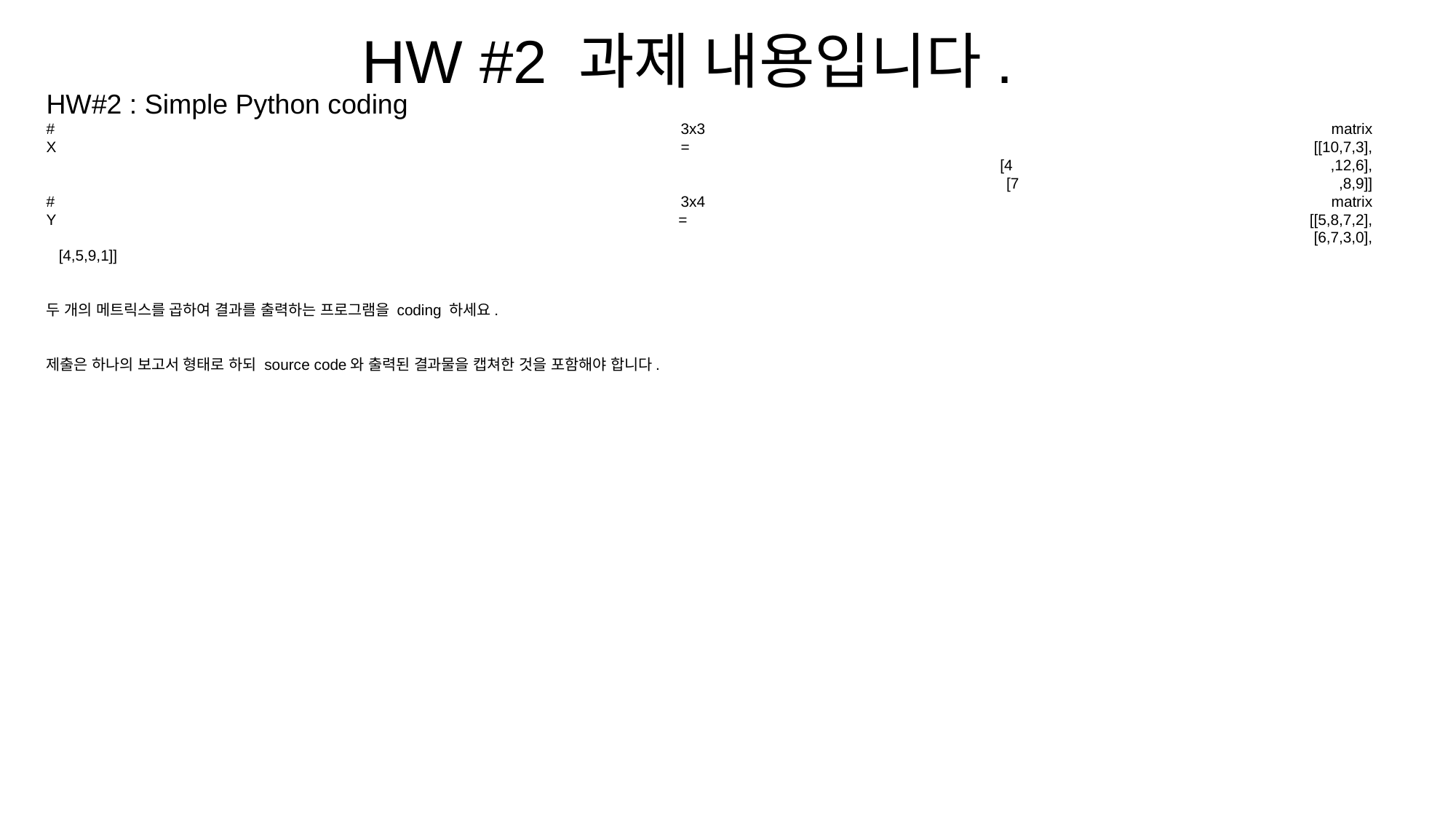

HW #2 과제 내용입니다.
# HW#2 : Simple Python coding
# 3x3 matrix X = [[10,7,3], [4 ,12,6], [7 ,8,9]] # 3x4 matrix Y = [[5,8,7,2], [6,7,3,0], [4,5,9,1]]
두 개의 메트릭스를 곱하여 결과를 출력하는 프로그램을 coding 하세요.
제출은 하나의 보고서 형태로 하되 source code와 출력된 결과물을 캡쳐한 것을 포함해야 합니다.